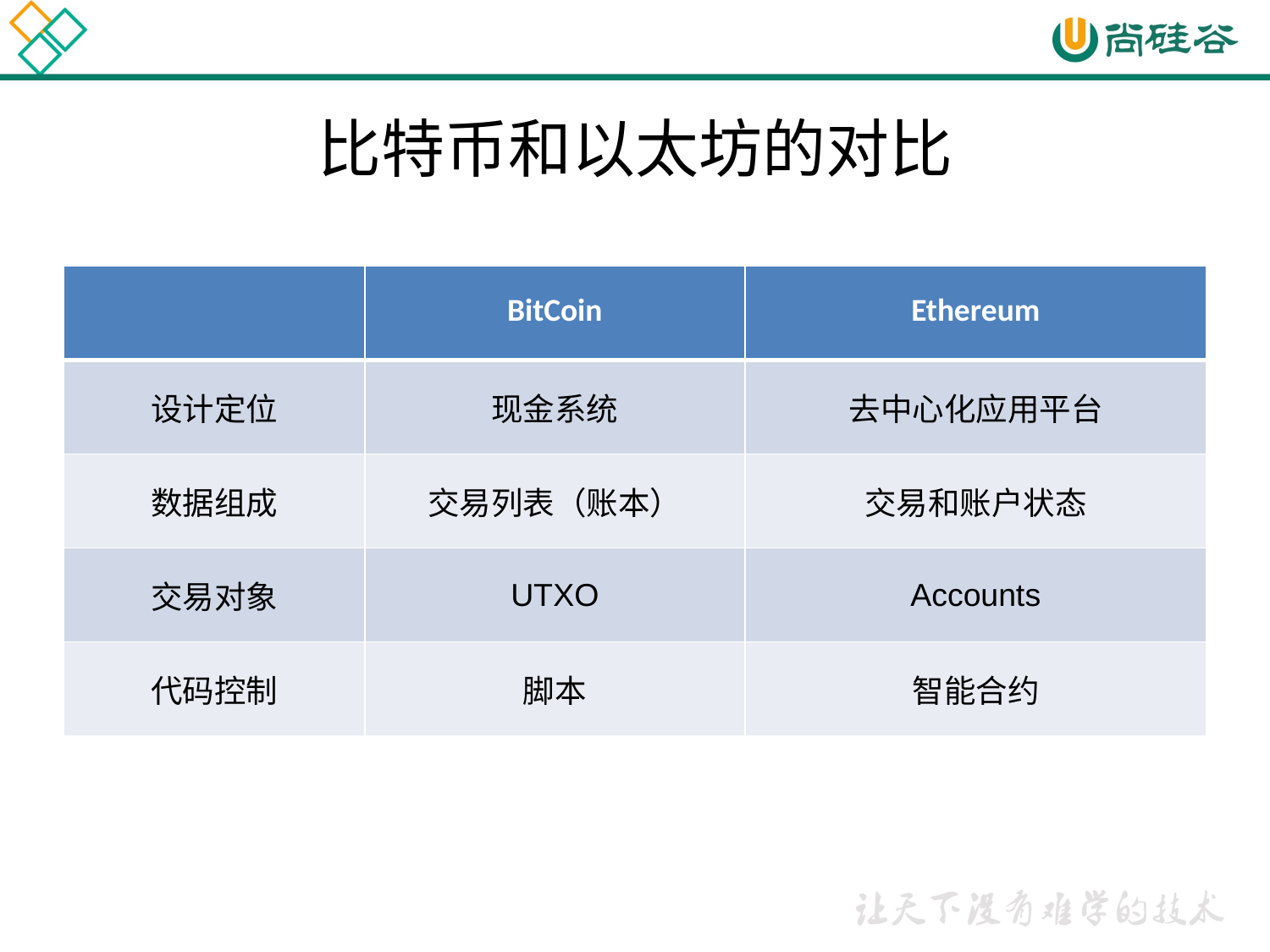

# 比特币和以太坊的对比
|  | BitCoin | Ethereum |
| --- | --- | --- |
| 设计定位 | 现金系统 | 去中心化应用平台 |
| 数据组成 | 交易列表（账本） | 交易和账户状态 |
| 交易对象 | UTXO | Accounts |
| 代码控制 | 脚本 | 智能合约 |